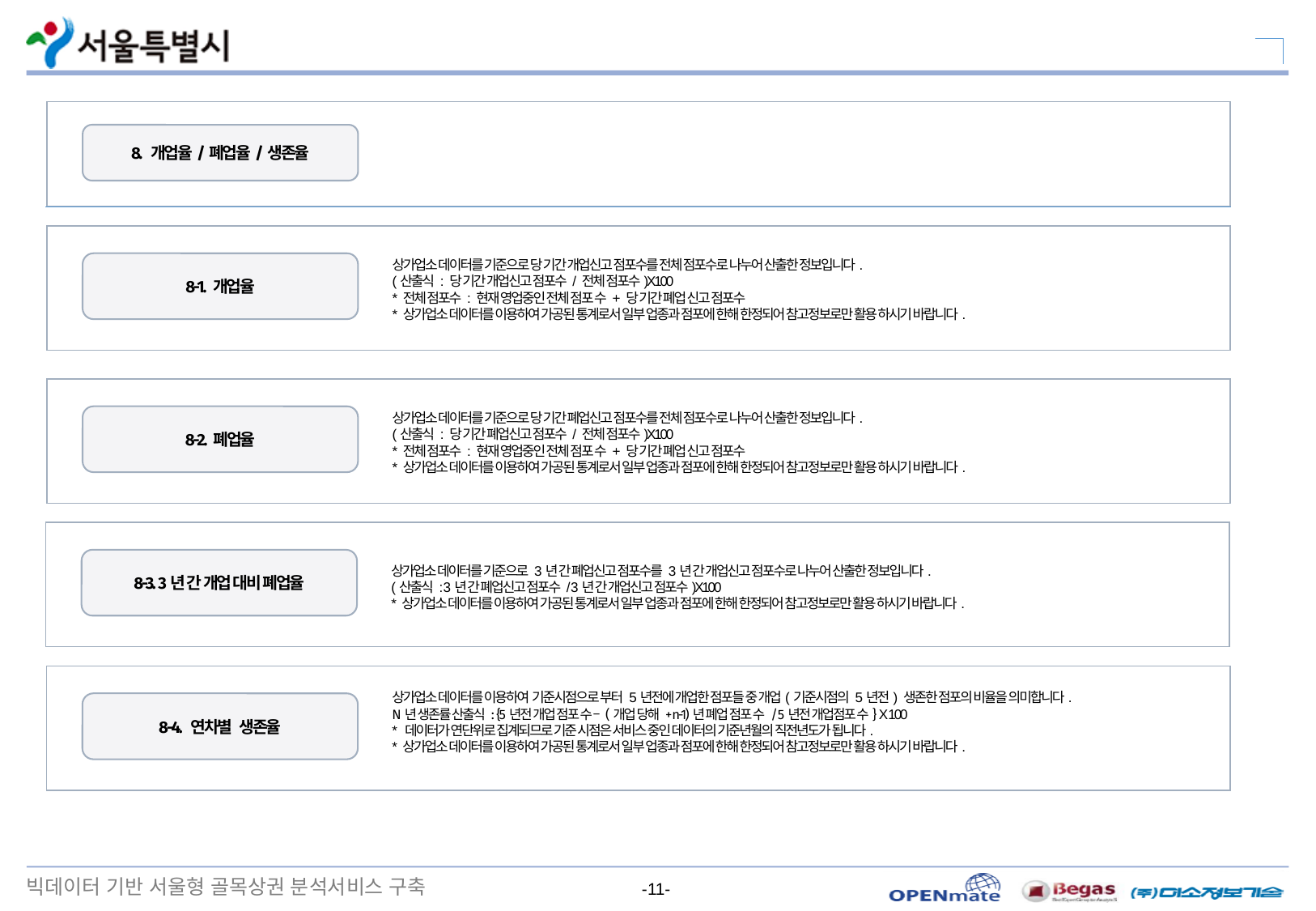

8.  개업율/폐업율/생존율

상가업소 데이터를 기준으로 당 기간 개업신고 점포수를 전체 점포수로 나누어 산출한 정보입니다.
(산출식 : 당 기간 개업신고 점포수 / 전체 점포수)X100
* 전체 점포수 : 현재 영업중인 전체 점포 수 + 당 기간 폐업 신고 점포수
* 상가업소 데이터를 이용하여 가공된 통계로서 일부 업종과 점포에 한해 한정되어 참고정보로만 활용 하시기 바랍니다.

8-1. 개업율

상가업소 데이터를 기준으로 당 기간 폐업신고 점포수를 전체 점포수로 나누어 산출한 정보입니다.
(산출식 : 당 기간 폐업신고 점포수 / 전체 점포수)X100
* 전체 점포수 : 현재 영업중인 전체 점포 수 + 당 기간 폐업 신고 점포수
* 상가업소 데이터를 이용하여 가공된 통계로서 일부 업종과 점포에 한해 한정되어 참고정보로만 활용 하시기 바랍니다.

8-2. 폐업율

상가업소 데이터를 기준으로 3년 간 폐업신고 점포수를 3년 간 개업신고 점포수로 나누어 산출한 정보입니다.
(산출식 : 3년 간 폐업신고 점포수 / 3년 간 개업신고 점포수)X100
* 상가업소 데이터를 이용하여 가공된 통계로서 일부 업종과 점포에 한해 한정되어 참고정보로만 활용 하시기 바랍니다.

8-3. 3년 간 개업 대비 폐업율

상가업소 데이터를 이용하여  기준시점으로 부터 5년전에 개업한 점포들 중 개업(기준시점의 5년전) 생존한 점포의 비율을 의미합니다.
N년 생존률 산출식 :  {5년전 개업 점포 수 – (개업 당해 + n-1)년 폐업 점포 수 / 5년전 개업점포 수} X 100
*  데이터가 연단위로 집계되므로 기준 시점은 서비스 중인 데이터의 기준년월의 직전년도가 됩니다.
* 상가업소 데이터를 이용하여 가공된 통계로서 일부 업종과 점포에 한해 한정되어 참고정보로만 활용 하시기 바랍니다.

8-4. 연차별   생존율